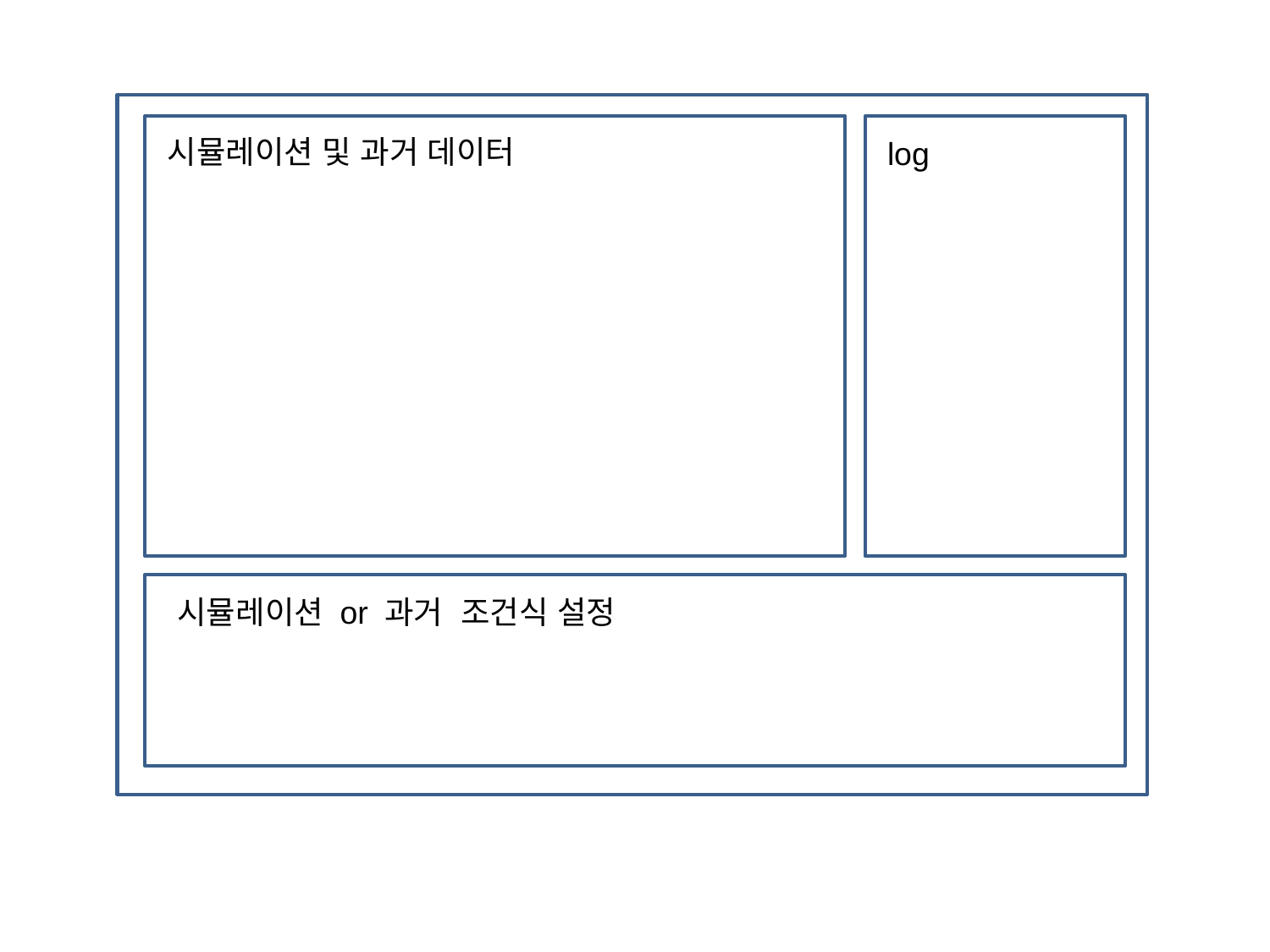

시뮬레이션 및 과거 데이터
log

시뮬레이션 or 과거  조건식 설정